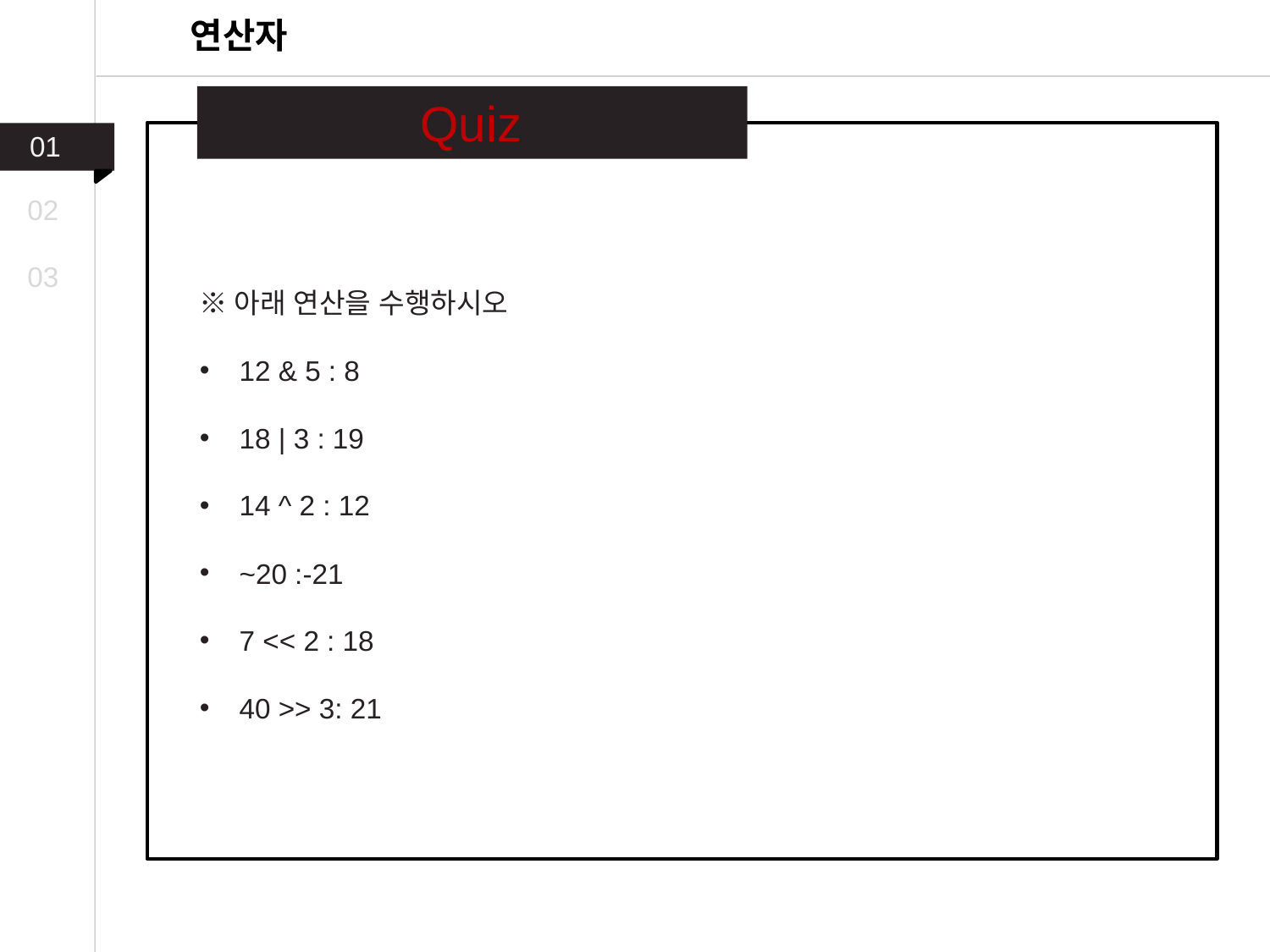

연산자
Quiz

01

02
03
※아래 연산을 수행하시오

12 & 5 : 8

18 | 3 : 19

14 ^ 2 : 12

~20 :-21

7 << 2 : 18

40 >> 3: 21